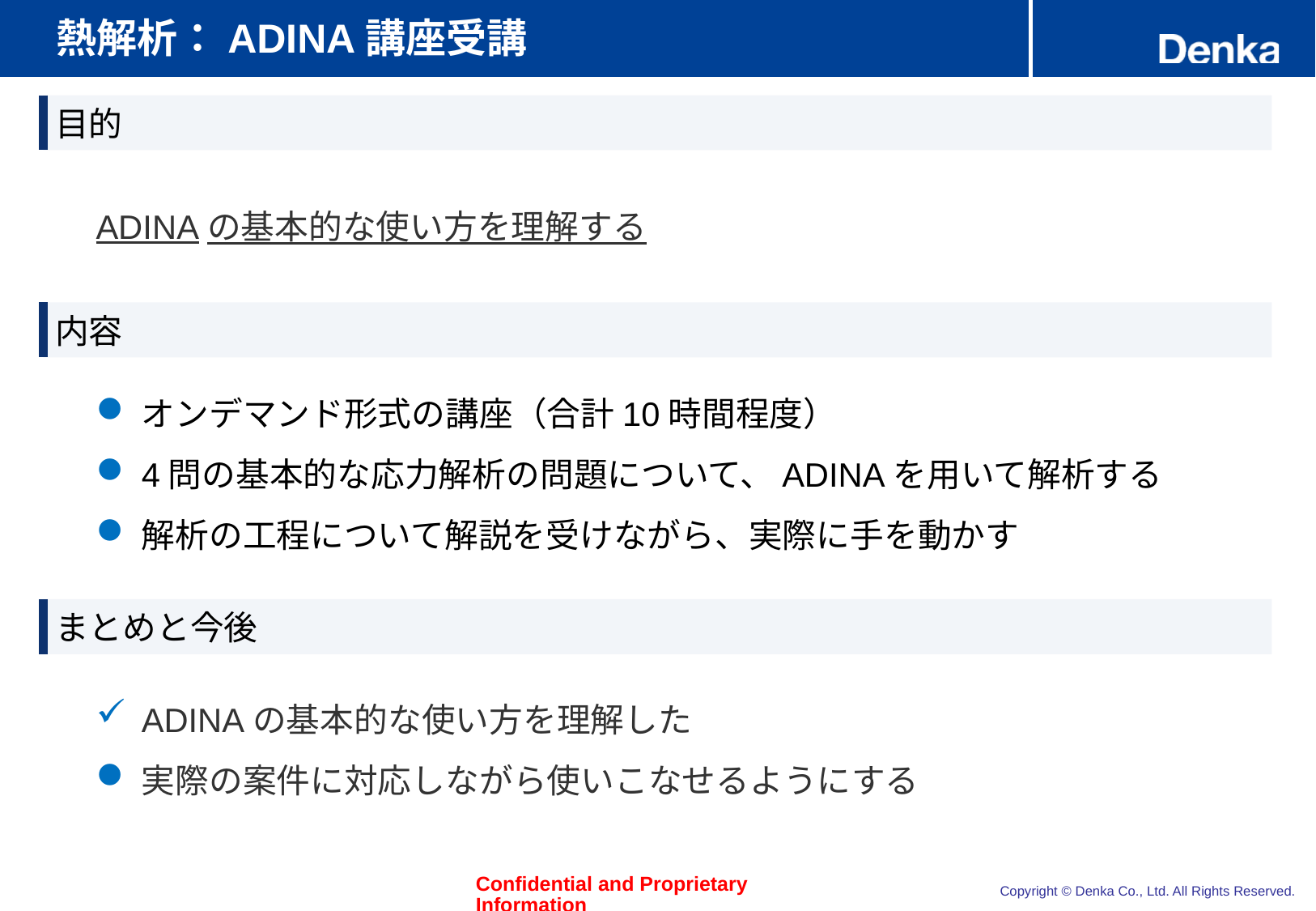

# 熱解析：ADINA講座受講
目的

ADINAの基本的な使い方を理解する
内容

オンデマンド形式の講座（合計10時間程度）
4問の基本的な応力解析の問題について、ADINAを用いて解析する
解析の工程について解説を受けながら、実際に手を動かす
まとめと今後

ADINAの基本的な使い方を理解した
実際の案件に対応しながら使いこなせるようにする